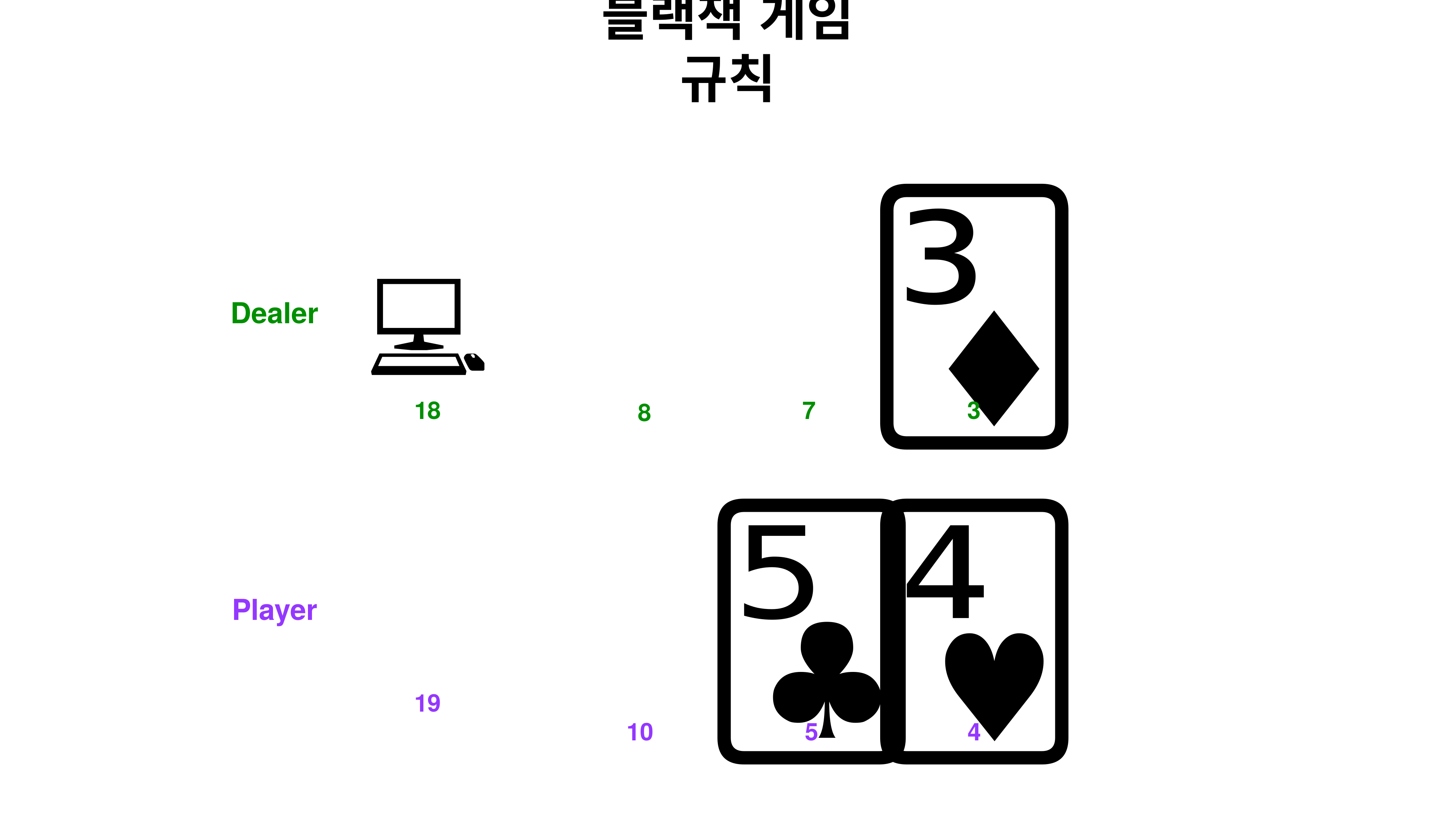

블랙잭 게임 규칙
🂸
🂧
🃃
💻
Dealer
18
7
3
8
🃕
🂴
🃋
🧸
Player
19
10
5
4